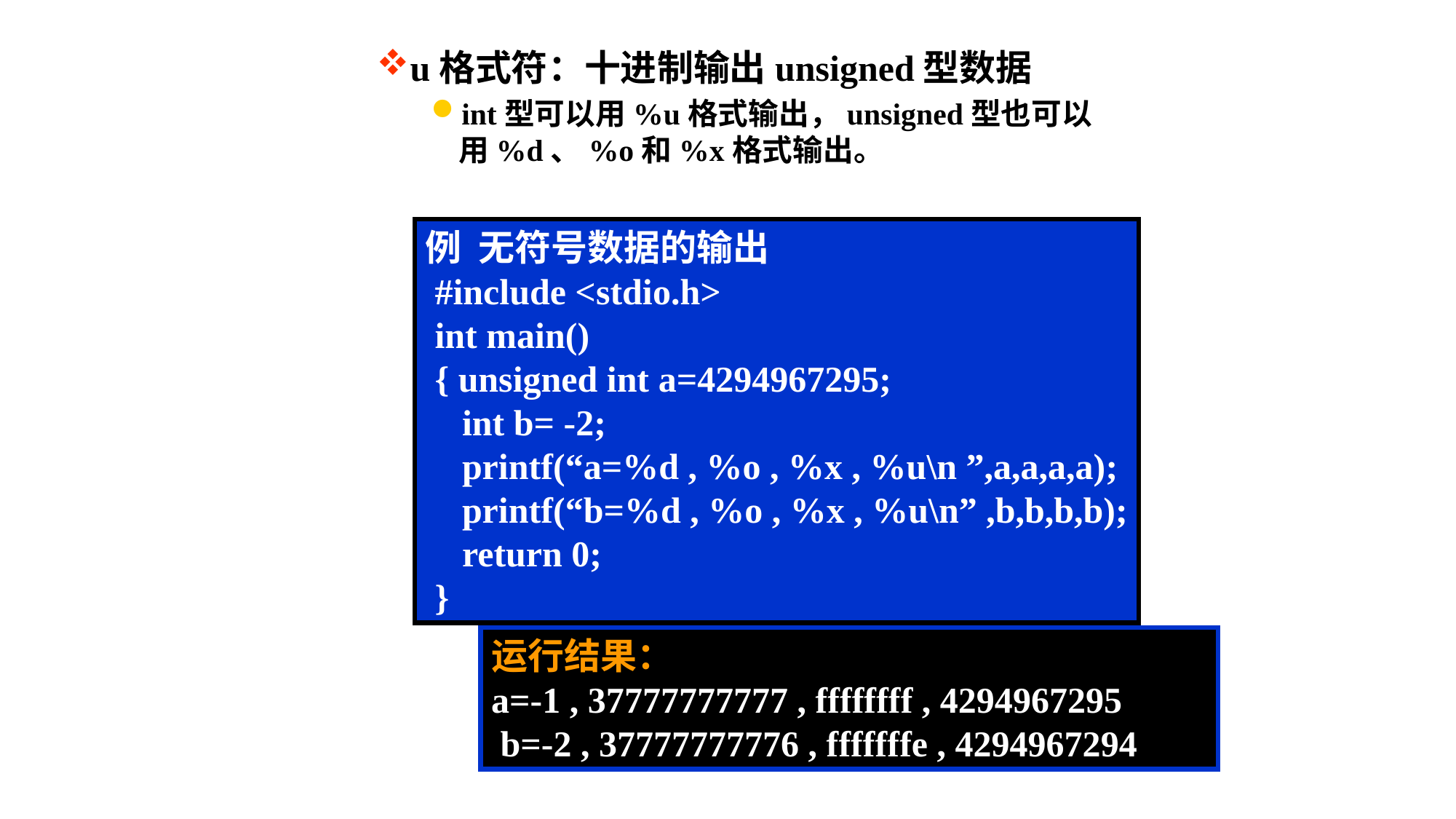

u格式符：十进制输出unsigned型数据
int型可以用%u格式输出，unsigned型也可以用%d、%o和%x格式输出。
例  无符号数据的输出
 #include <stdio.h>
 int main()
 { unsigned int a=4294967295;
    int b= -2;
    printf(“a=%d , %o , %x , %u\n ”,a,a,a,a);
    printf(“b=%d , %o , %x , %u\n” ,b,b,b,b);
    return 0;
 }
运行结果：
a=-1 , 37777777777 , ffffffff , 4294967295
 b=-2 , 37777777776 , fffffffe , 4294967294